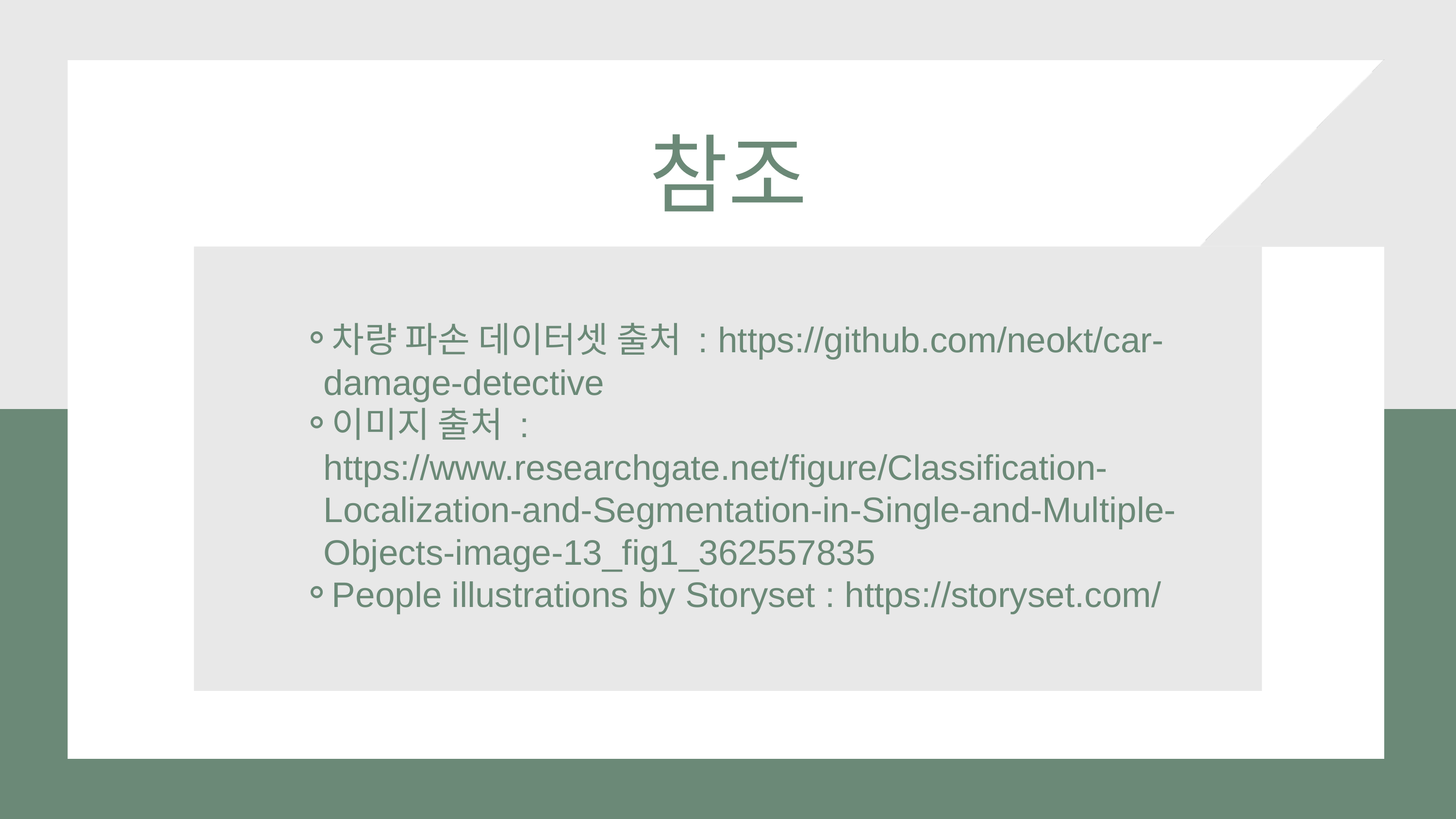

참조

차량 파손 데이터셋 출처 : https://github.com/neokt/car-damage-detective
이미지 출처 : https://www.researchgate.net/figure/Classification-Localization-and-Segmentation-in-Single-and-Multiple-Objects-image-13_fig1_362557835
People illustrations by Storyset : https://storyset.com/